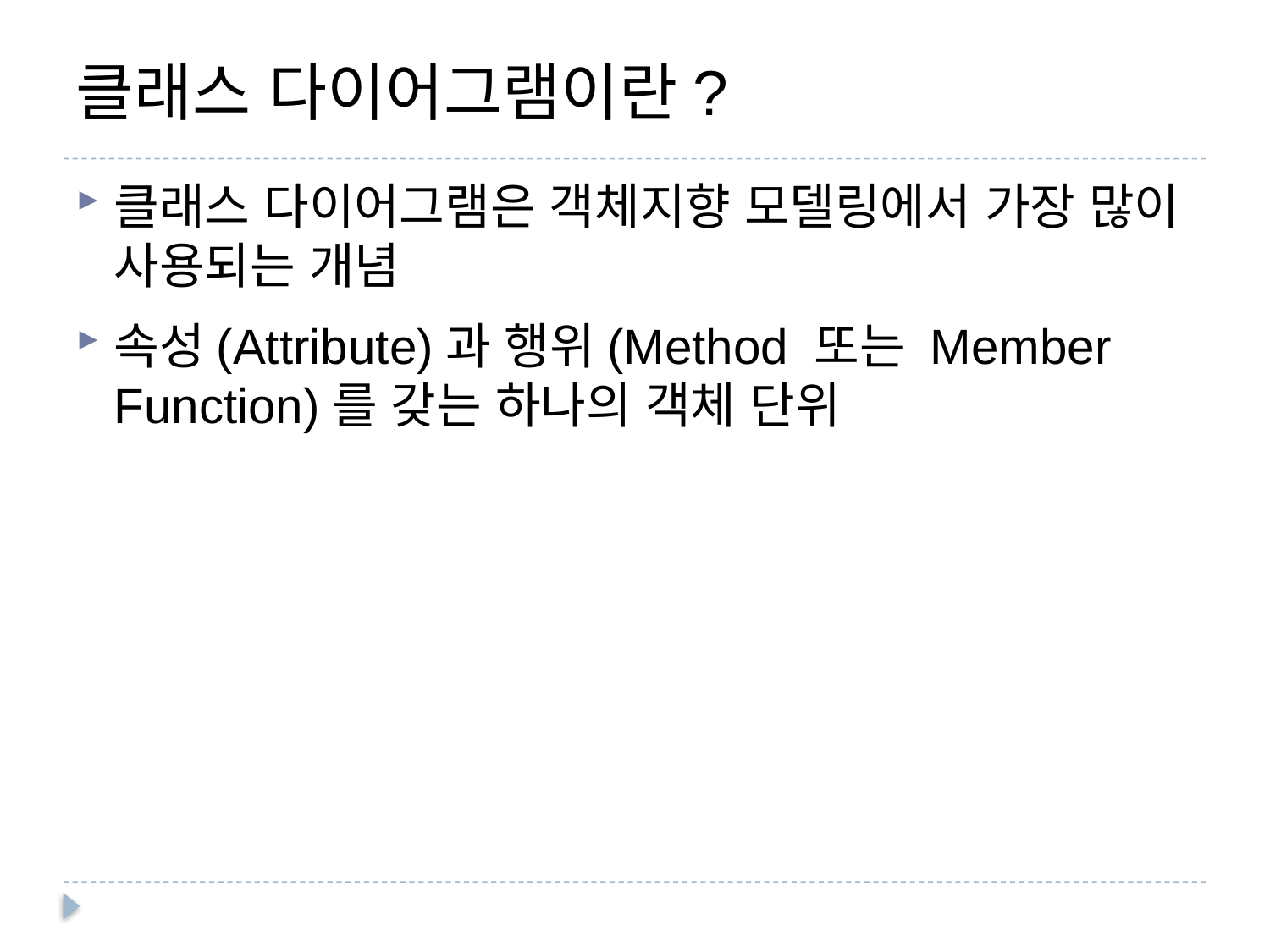

# 클래스 다이어그램이란?
클래스 다이어그램은 객체지향 모델링에서 가장 많이 사용되는 개념
속성(Attribute)과 행위(Method 또는 Member Function)를 갖는 하나의 객체 단위